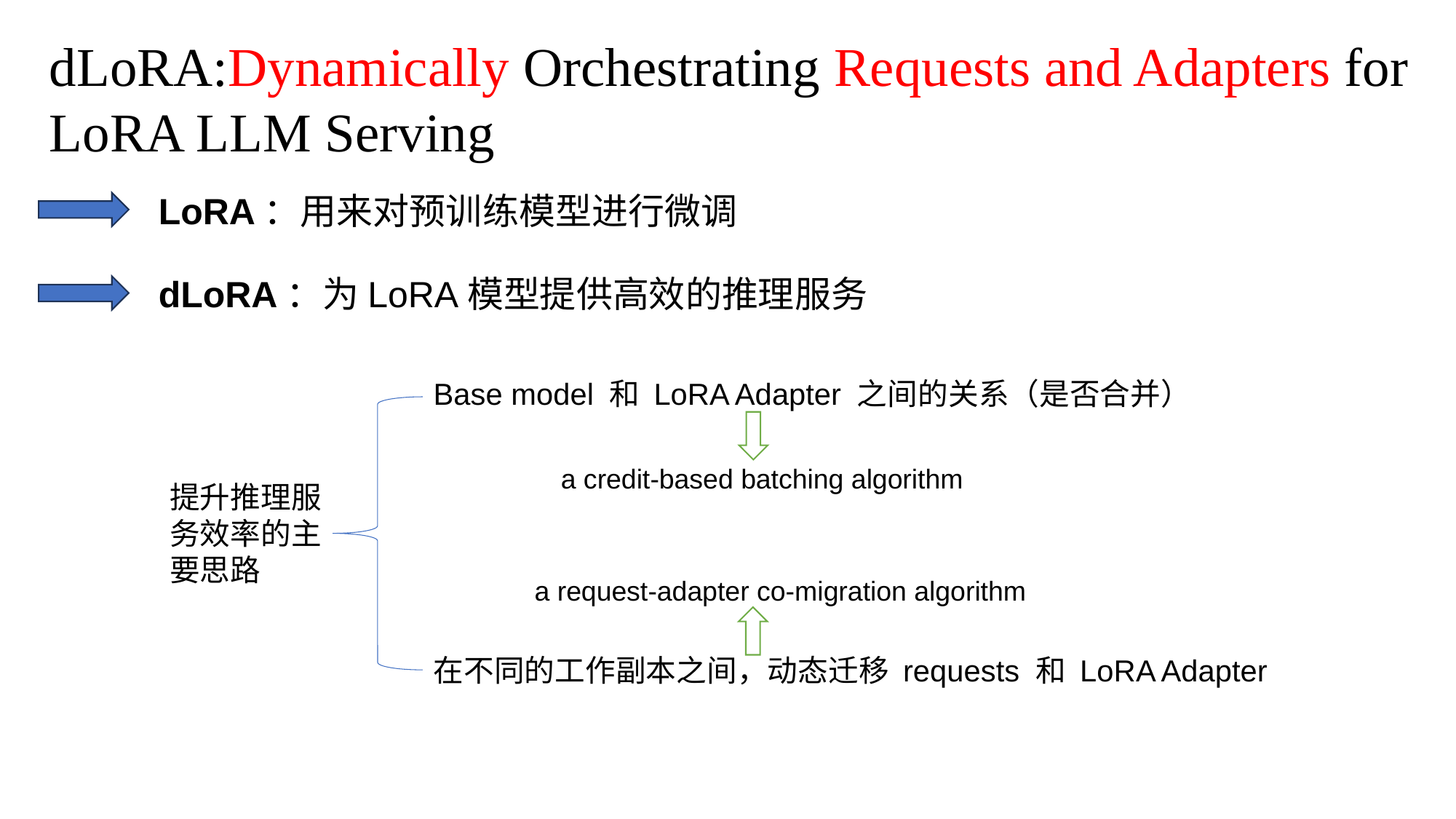

dLoRA:Dynamically Orchestrating Requests and Adapters for LoRA LLM Serving
LoRA：用来对预训练模型进行微调

dLoRA：为LoRA模型提供高效的推理服务

Base model 和 LoRA Adapter 之间的关系（是否合并）

a credit-based batching algorithm
提升推理服务效率的主要思路
a request-adapter co-migration algorithm

在不同的工作副本之间，动态迁移 requests 和 LoRA Adapter